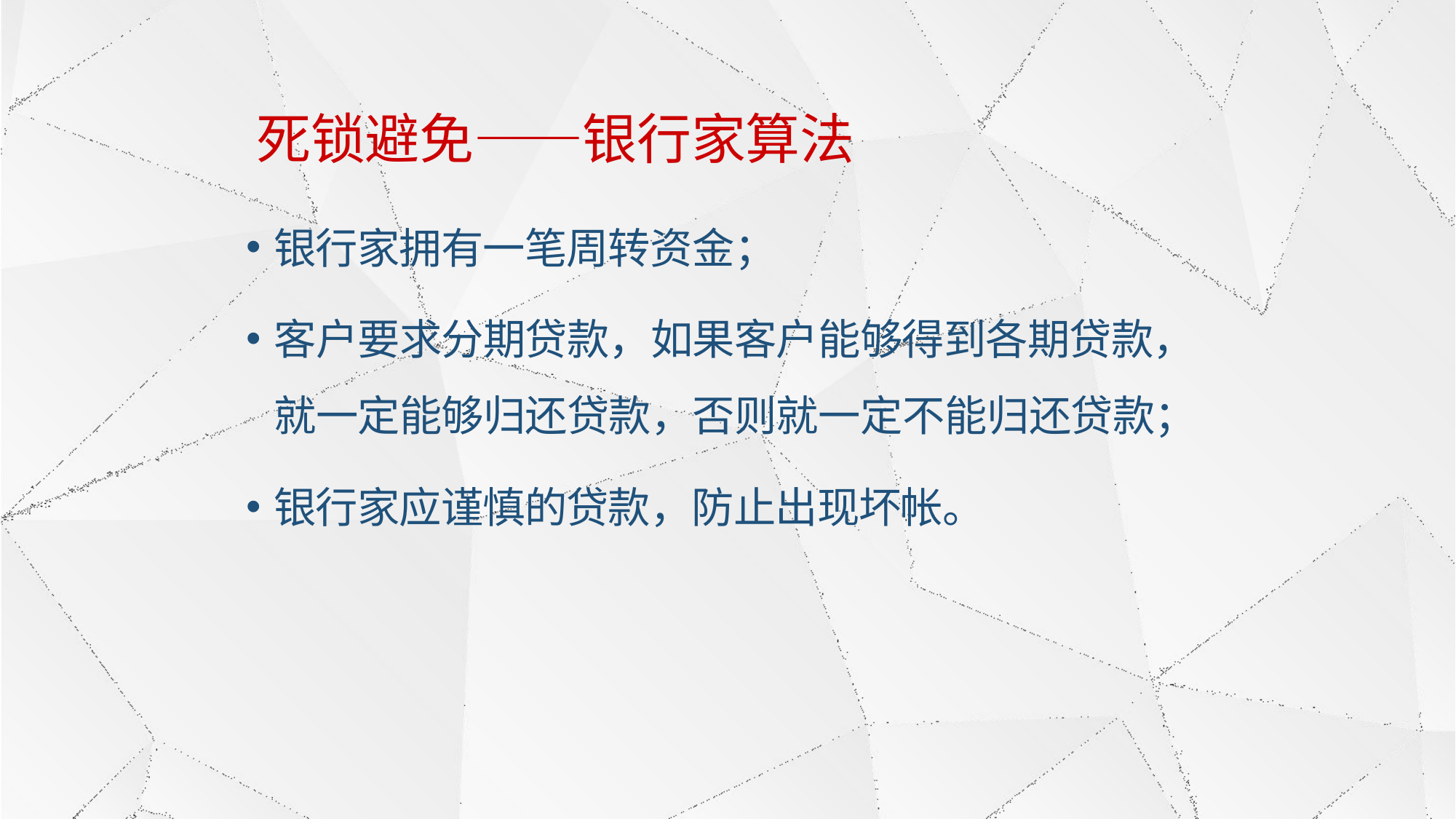

# 死锁避免——银行家算法
银行家拥有一笔周转资金；
客户要求分期贷款，如果客户能够得到各期贷款，就一定能够归还贷款，否则就一定不能归还贷款；
银行家应谨慎的贷款，防止出现坏帐。